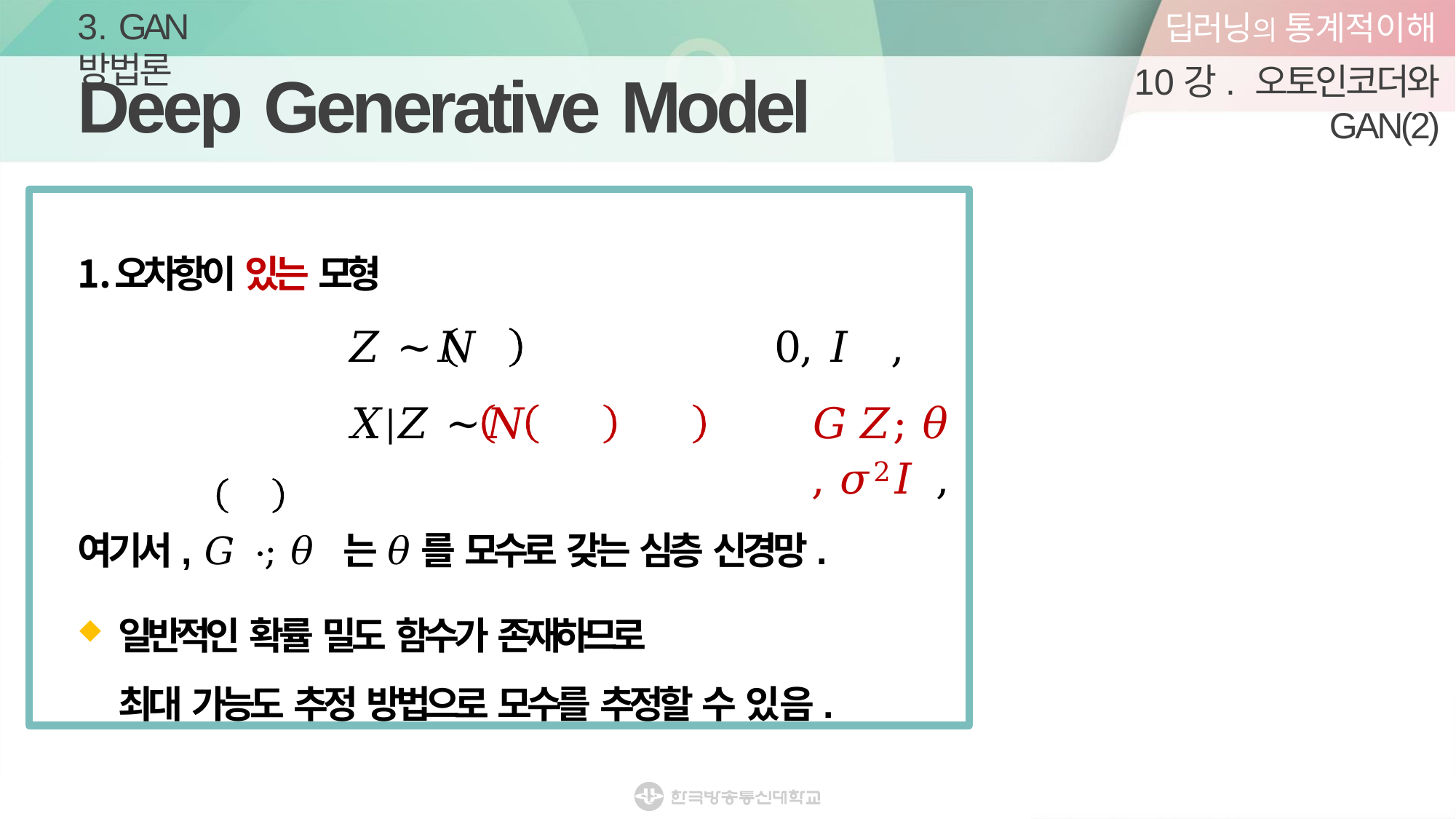

딥러닝의 통계적이해
10강. 오토인코더와 GAN(2)
3. GAN 방법론
# Deep Generative Model

오차항이 있는 모형
𝑍 ~𝑁	0, 𝐼	,
𝑋|𝑍 ~𝑁	𝐺	𝑍; 𝜃	, 𝜎2𝐼	,
여기서, 𝐺 ⋅; 𝜃	는 𝜃 를 모수로 갖는 심층 신경망.

일반적인 확률 밀도 함수가 존재하므로
최대 가능도 추정 방법으로 모수를 추정할 수 있음.